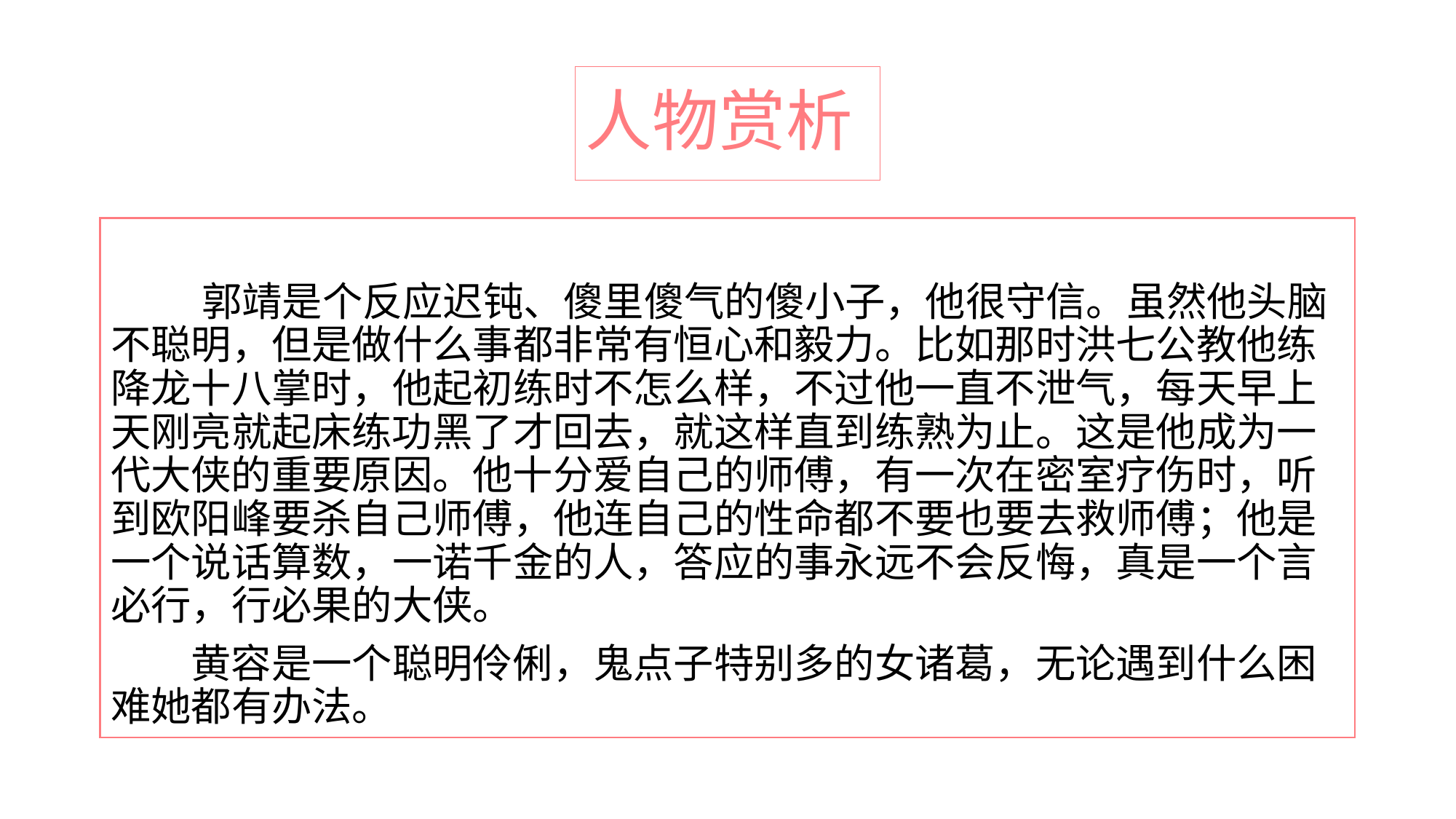

# 人物赏析

         郭靖是个反应迟钝、傻里傻气的傻小子，他很守信。虽然他头脑不聪明，但是做什么事都非常有恒心和毅力。比如那时洪七公教他练降龙十八掌时，他起初练时不怎么样，不过他一直不泄气，每天早上天刚亮就起床练功黑了才回去，就这样直到练熟为止。这是他成为一代大侠的重要原因。他十分爱自己的师傅，有一次在密室疗伤时，听到欧阳峰要杀自己师傅，他连自己的性命都不要也要去救师傅；他是一个说话算数，一诺千金的人，答应的事永远不会反悔，真是一个言必行，行必果的大侠。
　　黄容是一个聪明伶俐，鬼点子特别多的女诸葛，无论遇到什么困难她都有办法。